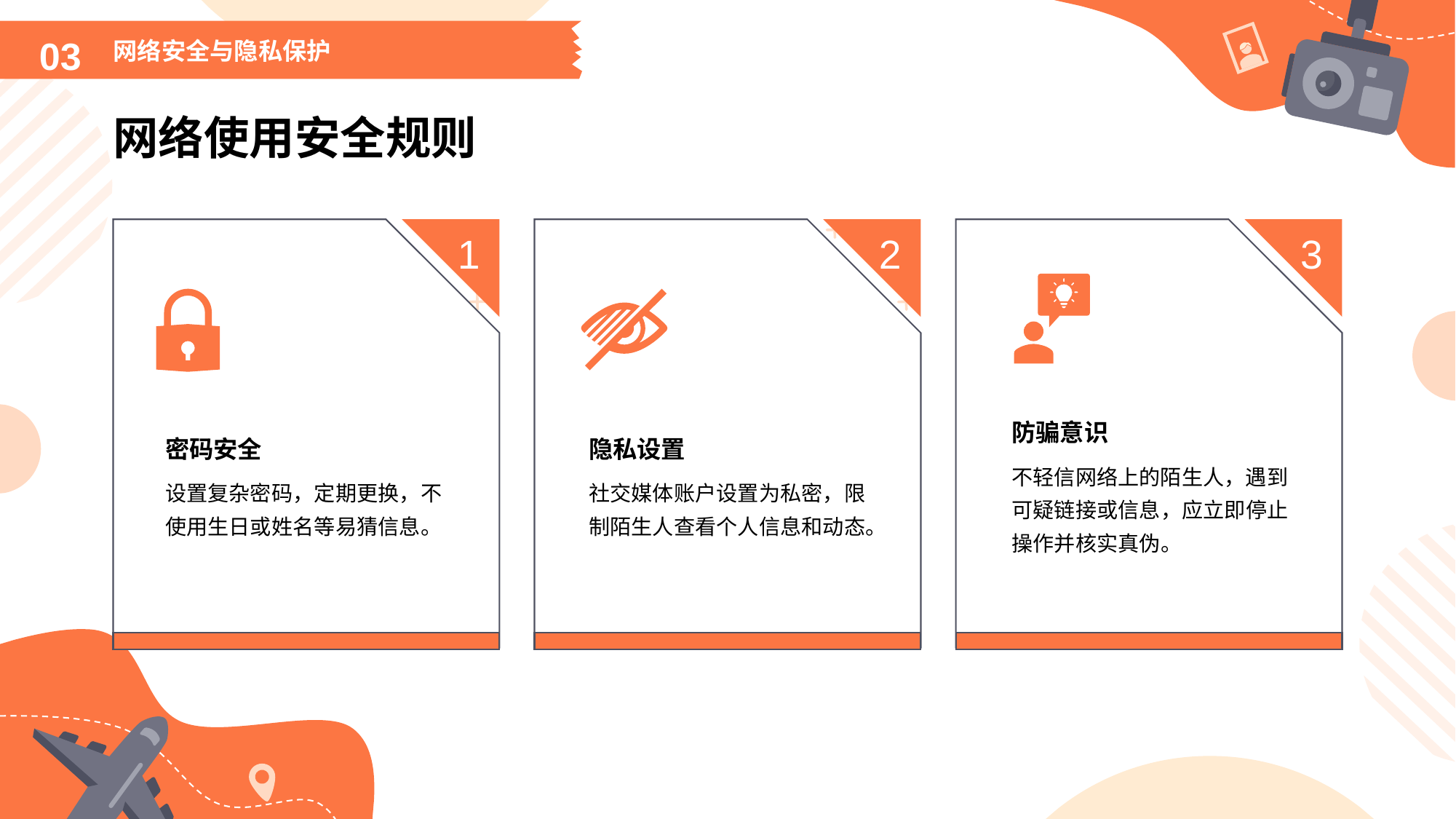

03

网络安全与隐私保护
网络使用安全规则

1

2

3

防骗意识
密码安全
隐私设置
不轻信网络上的陌生人，遇到可疑链接或信息，应立即停止操作并核实真伪。
社交媒体账户设置为私密，限制陌生人查看个人信息和动态。
设置复杂密码，定期更换，不使用生日或姓名等易猜信息。